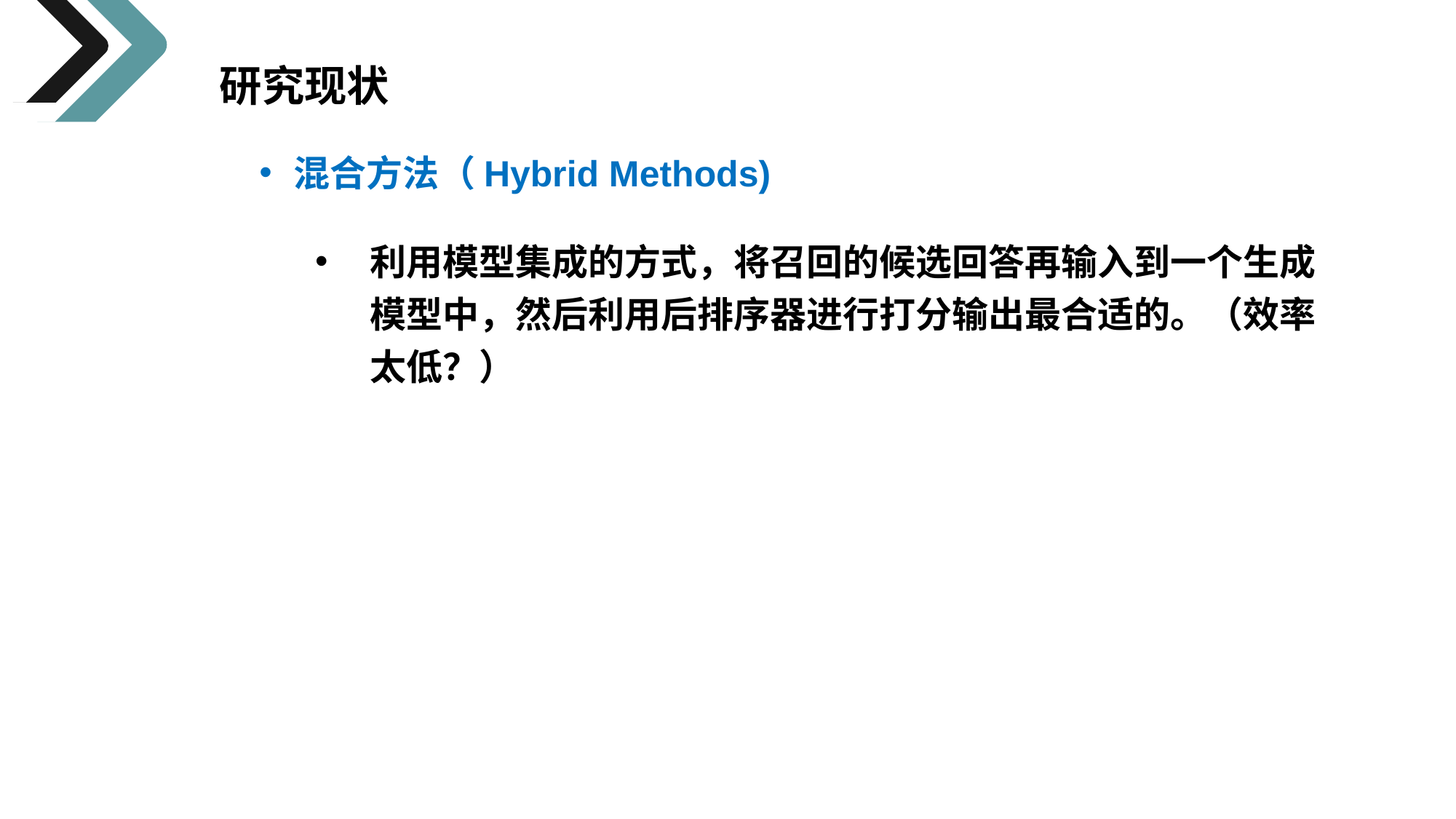

研究现状
混合方法（Hybrid Methods)
利用模型集成的方式，将召回的候选回答再输入到一个生成模型中，然后利用后排序器进行打分输出最合适的。（效率太低？）